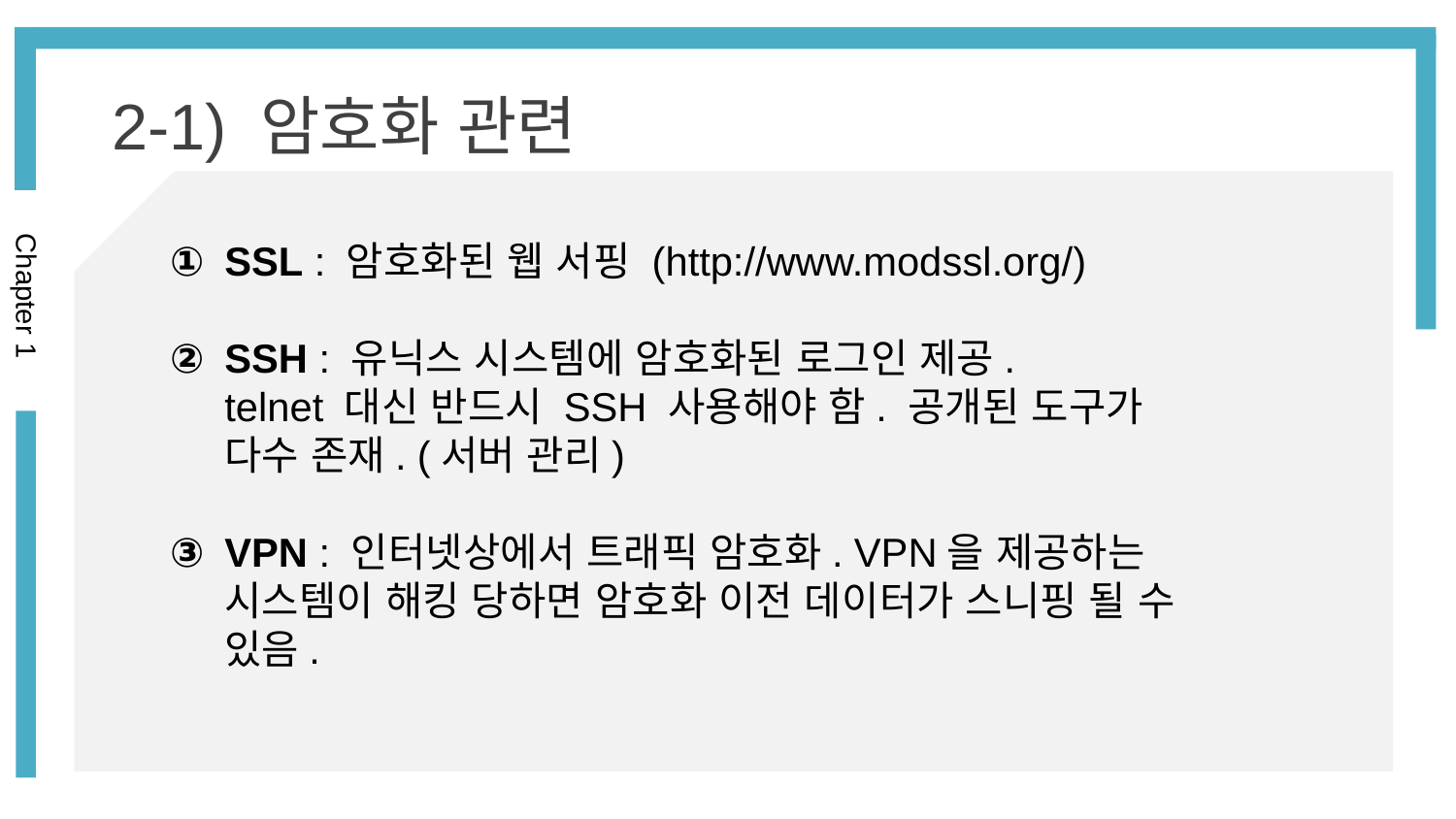

2-1) 암호화 관련

SSL : 암호화된 웹 서핑 (http://www.modssl.org/)

SSH : 유닉스 시스템에 암호화된 로그인 제공.           telnet 대신 반드시 SSH 사용해야 함. 공개된 도구가 다수 존재. (서버 관리)

VPN : 인터넷상에서 트래픽 암호화. VPN을 제공하는 시스템이 해킹 당하면 암호화 이전 데이터가 스니핑 될 수 있음.
Chapter 1